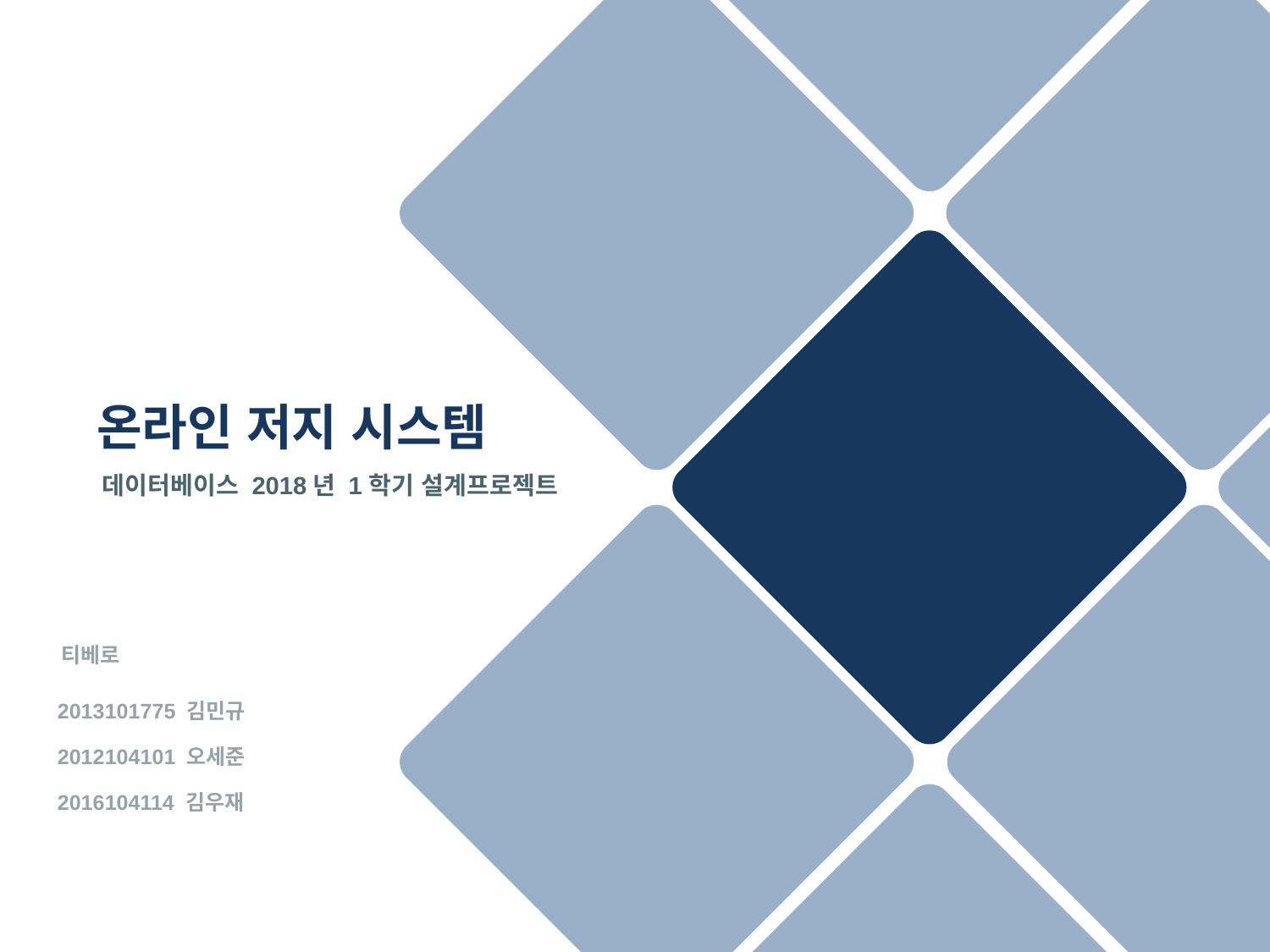

온라인 저지 시스템
데이터베이스 2018년 1학기 설계프로젝트

티베로
2013101775 김민규
2012104101 오세준
2016104114 김우재